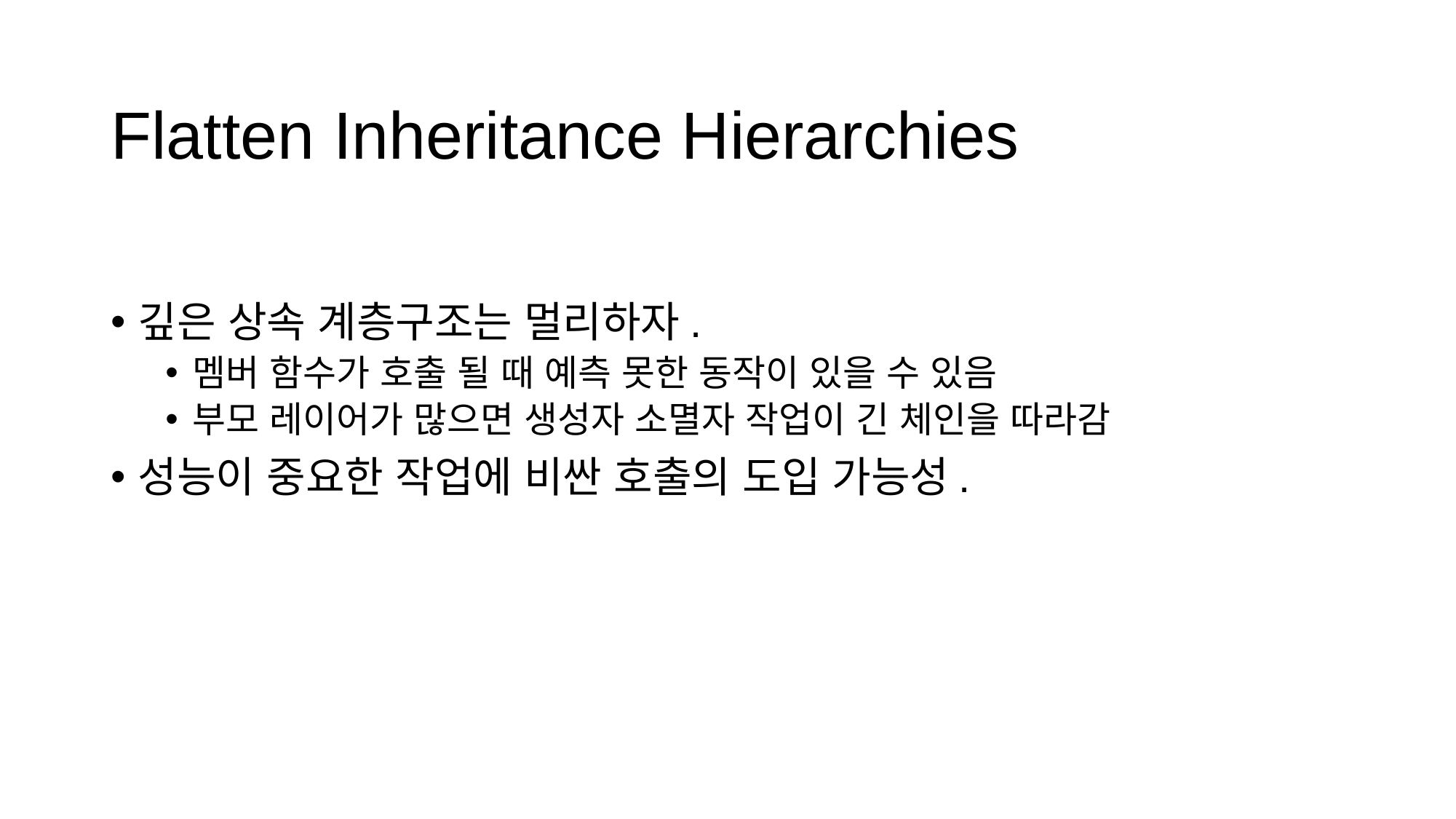

# Flatten Inheritance Hierarchies

깊은 상속 계층구조는 멀리하자.
멤버 함수가 호출 될 때 예측 못한 동작이 있을 수 있음
부모 레이어가 많으면 생성자 소멸자 작업이 긴 체인을 따라감
성능이 중요한 작업에 비싼 호출의 도입 가능성.